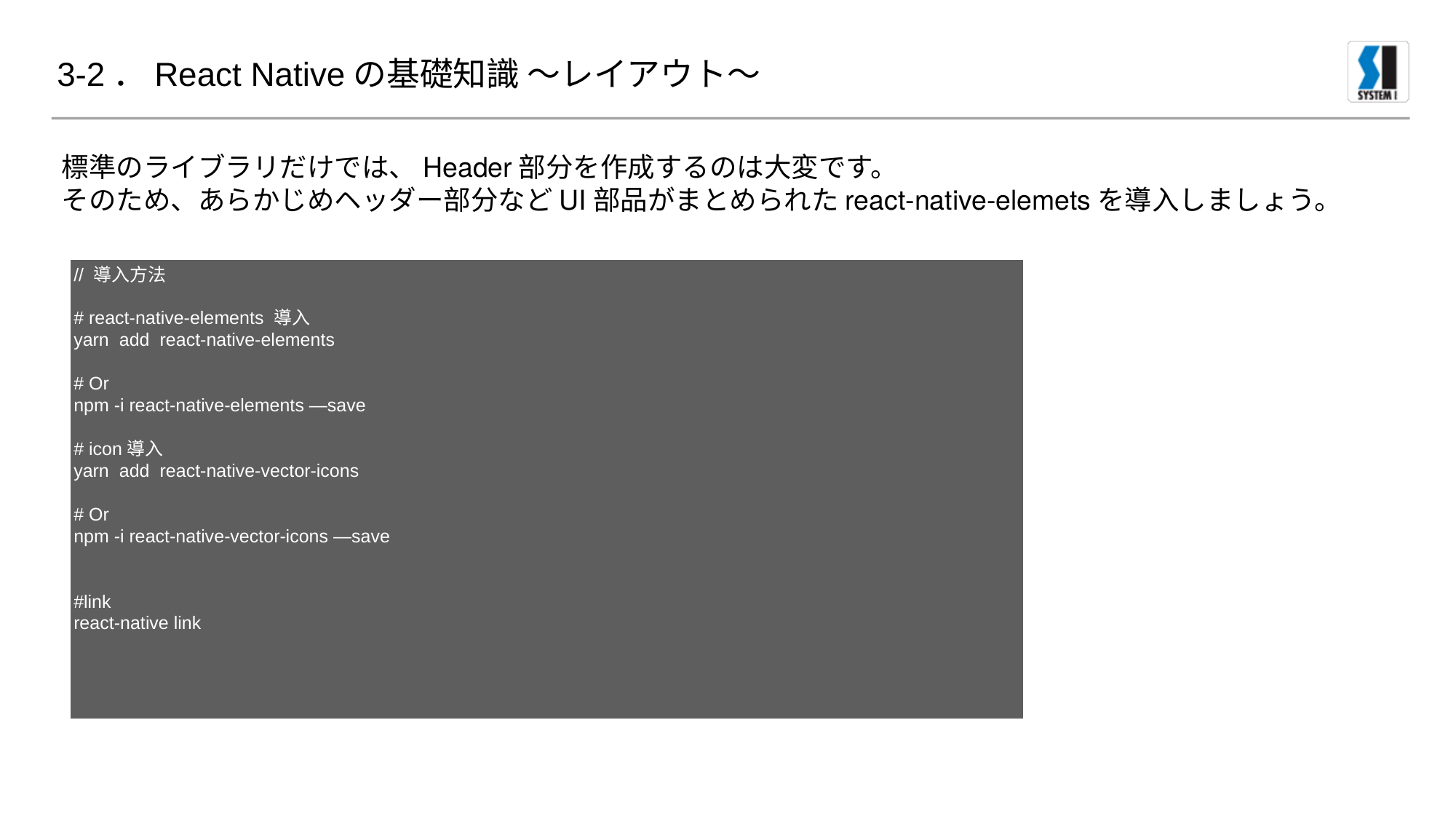

# 3-2．React Nativeの基礎知識 ～レイアウト～
標準のライブラリだけでは、Header部分を作成するのは大変です。
そのため、あらかじめヘッダー部分などUI部品がまとめられたreact-native-elemetsを導入しましょう。
// 導入方法

# react-native-elements 導入
yarn  add  react-native-elements

# Or
npm -i react-native-elements —save

# icon導入
yarn  add  react-native-vector-icons

# Or
npm -i react-native-vector-icons —save

#link
react-native link